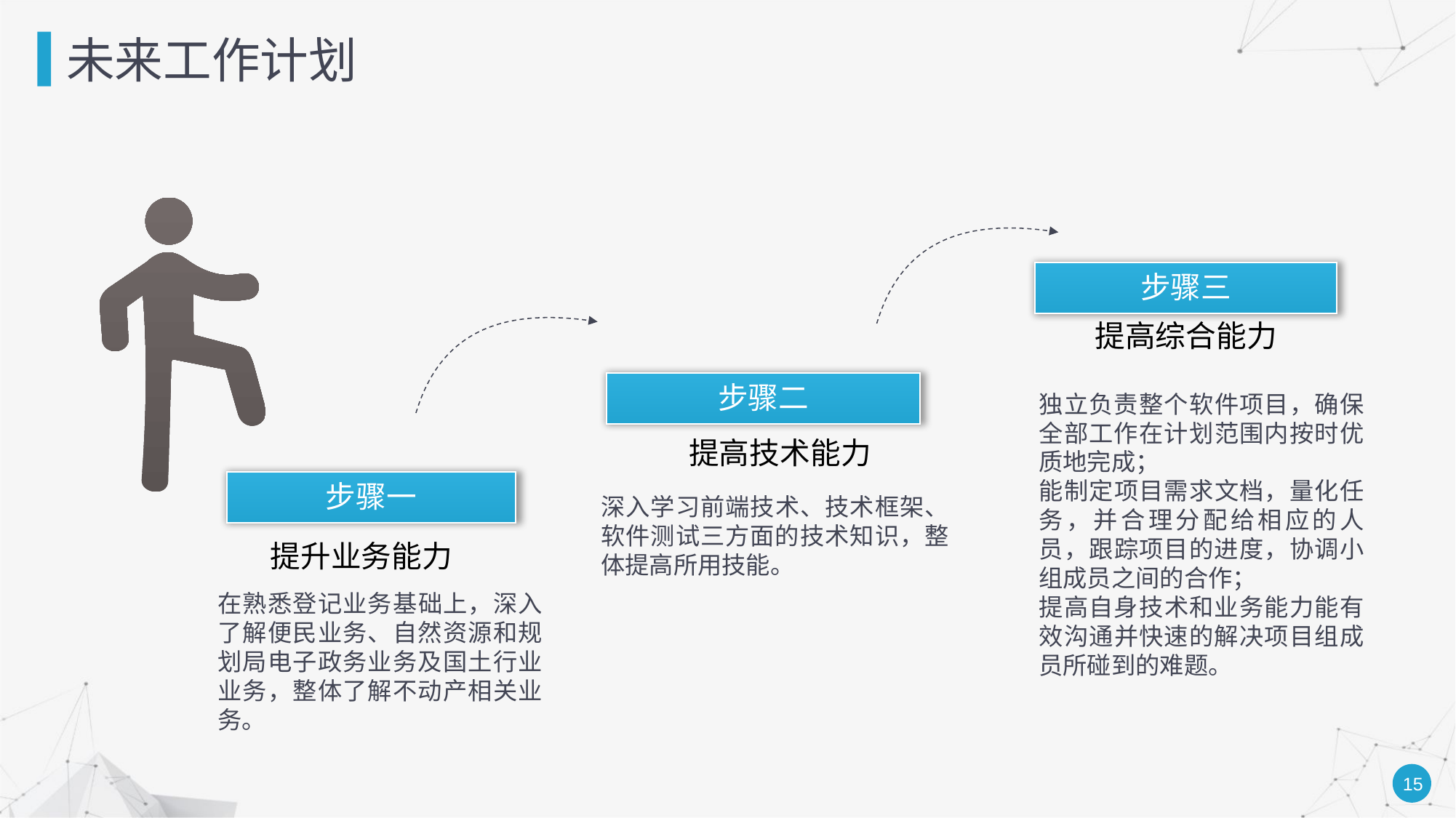

未来工作计划

步骤三

提高综合能力
步骤二
独立负责整个软件项目，确保全部工作在计划范围内按时优质地完成；
能制定项目需求文档，量化任务，并合理分配给相应的人员，跟踪项目的进度，协调小组成员之间的合作；
提高自身技术和业务能力能有效沟通并快速的解决项目组成员所碰到的难题。
提高技术能力
步骤一
深入学习前端技术、技术框架、软件测试三方面的技术知识，整体提高所用技能。
提升业务能力
在熟悉登记业务基础上，深入了解便民业务、自然资源和规划局电子政务业务及国土行业业务，整体了解不动产相关业务。